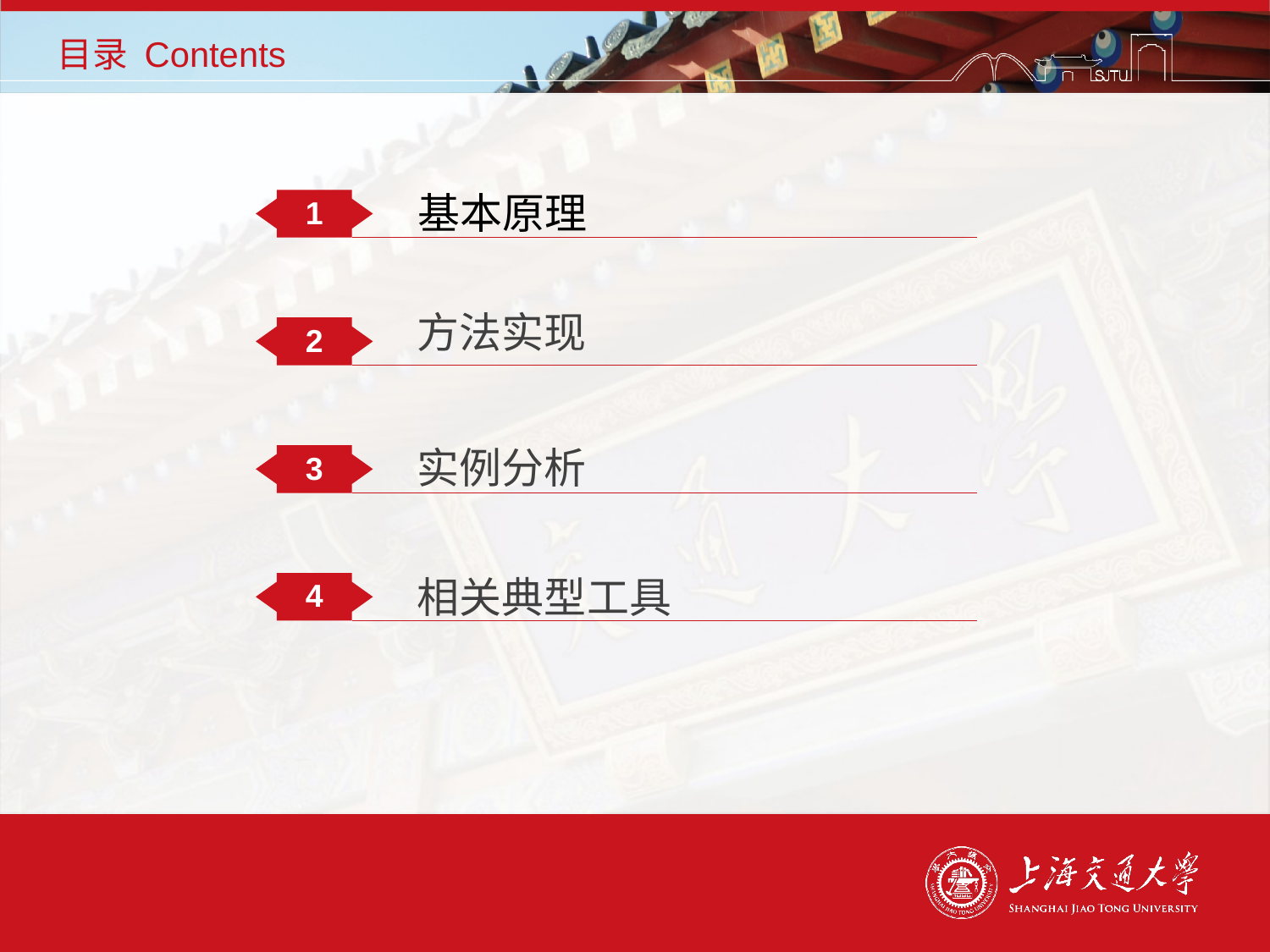

# 目录 Contents
基本原理
1

方法实现
2

实例分析
3

4

相关典型工具